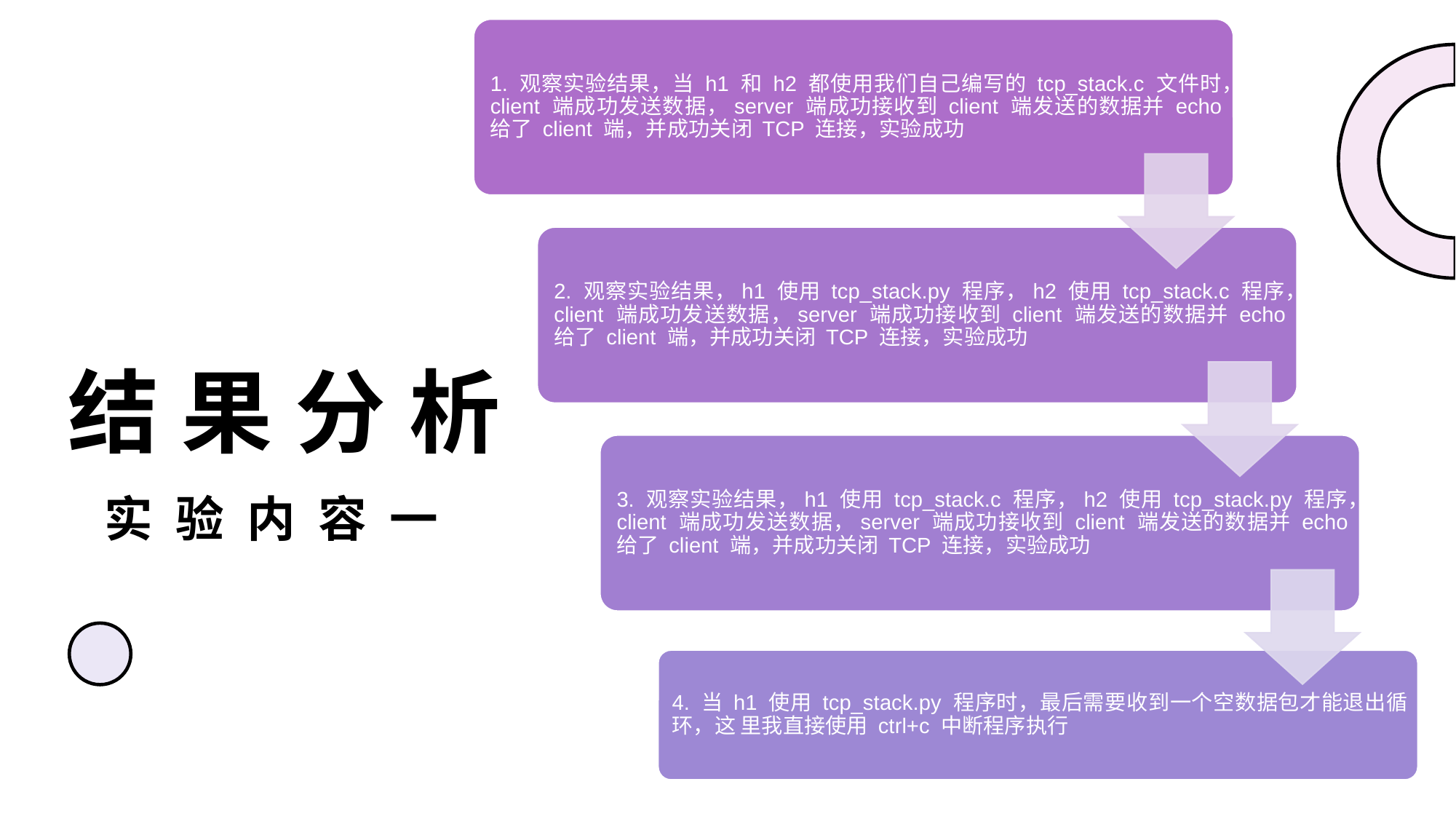

1. 观察实验结果，当 h1 和 h2 都使⽤我们⾃⼰编写的 tcp_stack.c ⽂件时，client 端成功发送数据，server 端成功接收到 client 端发送的数据并 echo 给了 client 端，并成功关闭 TCP 连接，实验成功
2. 观察实验结果，h1 使⽤ tcp_stack.py 程序，h2 使⽤ tcp_stack.c 程序，client 端成功发送数据，server 端成功接收到 client 端发送的数据并 echo 给了 client 端，并成功关闭 TCP 连接，实验成功
3. 观察实验结果，h1 使⽤ tcp_stack.c 程序，h2 使⽤ tcp_stack.py 程序，client 端成功发送数据，server 端成功接收到 client 端发送的数据并 echo 给了 client 端，并成功关闭 TCP 连接，实验成功
4. 当 h1 使⽤ tcp_stack.py 程序时，最后需要收到⼀个空数据包才能退出循环，这 ⾥我直接使⽤ ctrl+c 中断程序执⾏

# 结果分析
实验内容一